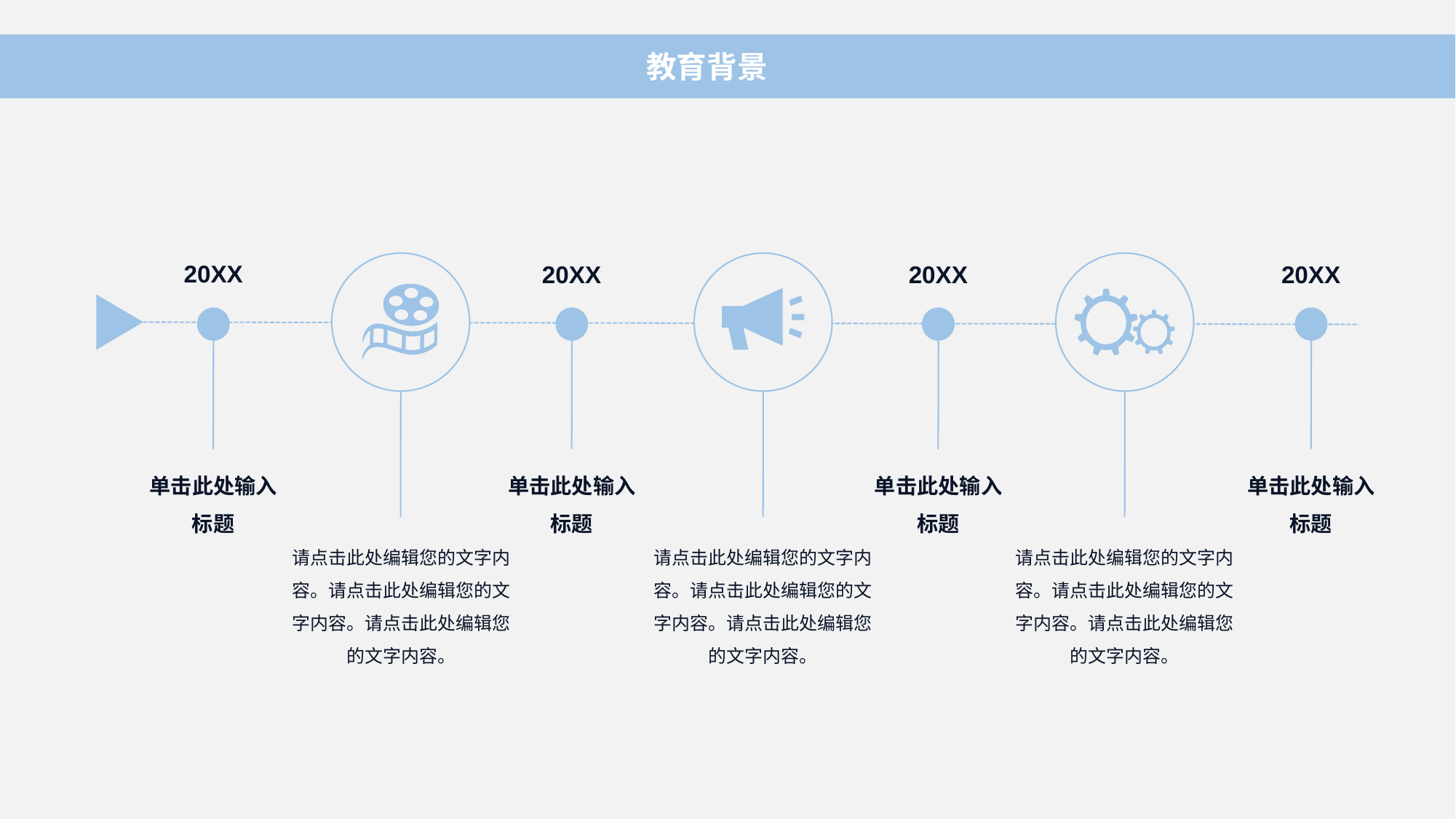

教育背景
20XX

20XX
20XX
20XX

单击此处输入标题
单击此处输入标题
单击此处输入标题
单击此处输入标题
请点击此处编辑您的文字内容。请点击此处编辑您的文字内容。请点击此处编辑您的文字内容。
请点击此处编辑您的文字内容。请点击此处编辑您的文字内容。请点击此处编辑您的文字内容。
请点击此处编辑您的文字内容。请点击此处编辑您的文字内容。请点击此处编辑您的文字内容。